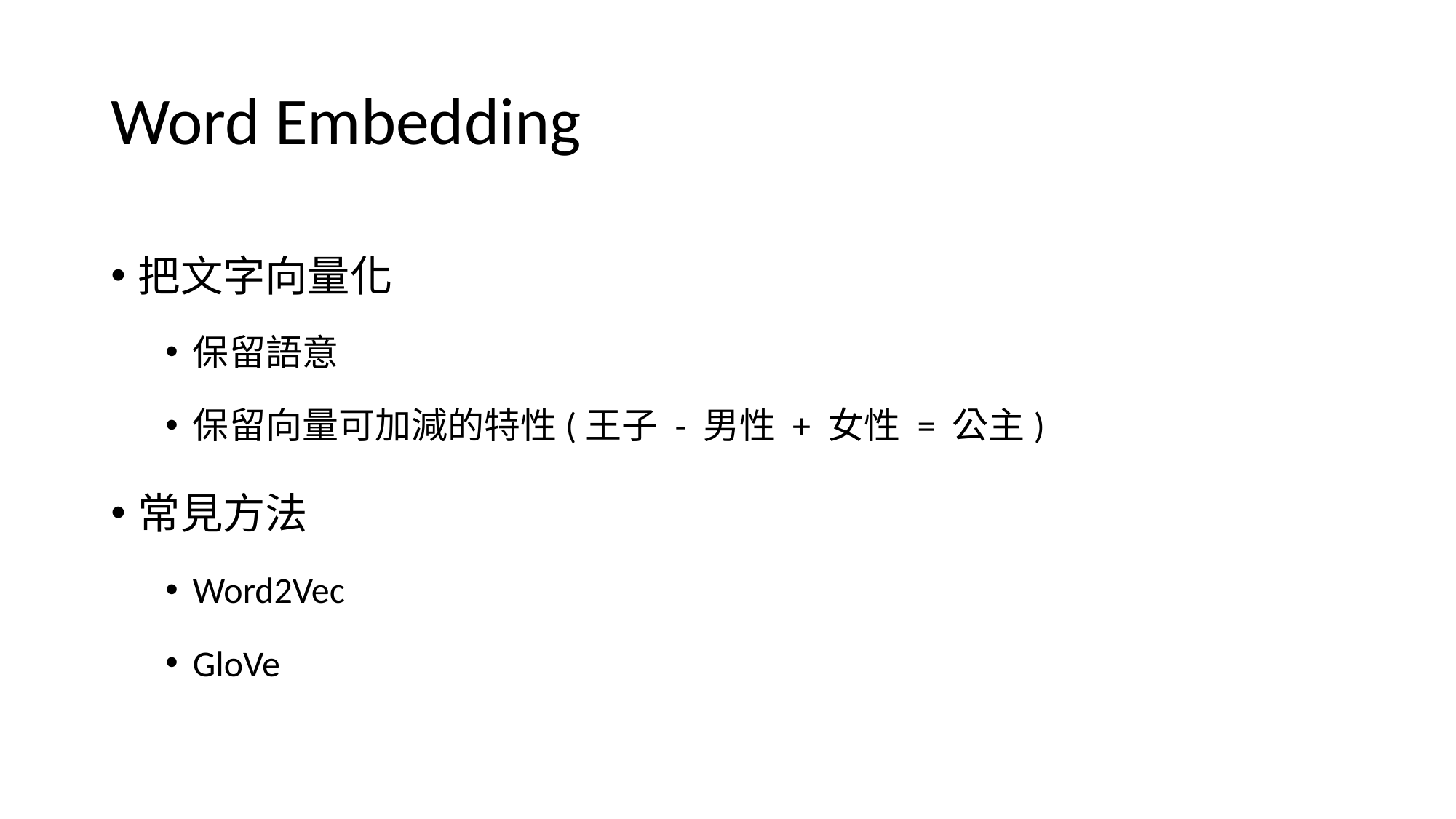

# Word Embedding
把文字向量化
保留語意
保留向量可加減的特性(王子 - 男性 + 女性 = 公主)
常見方法
Word2Vec
GloVe